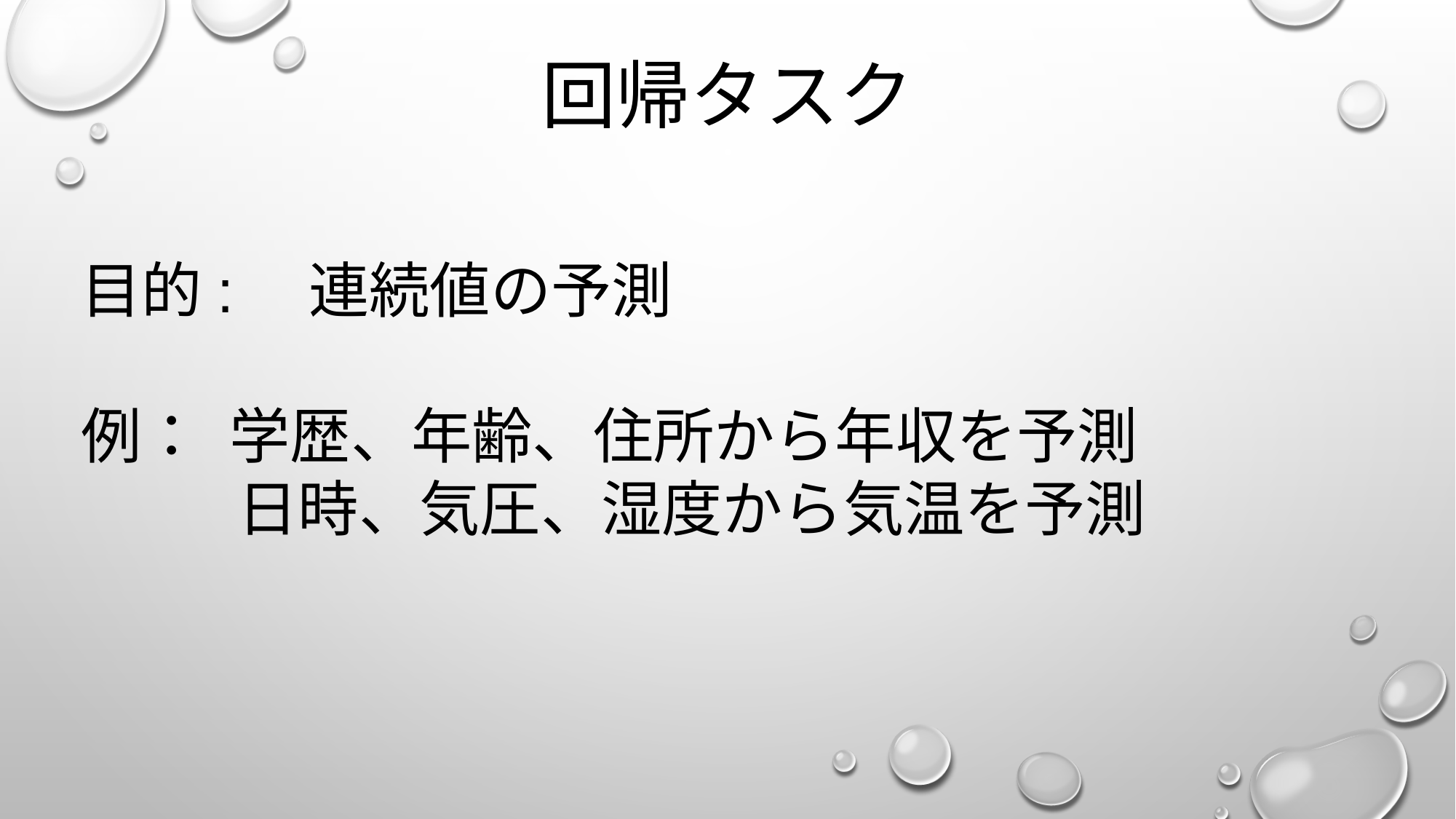

回帰タスク
目的:　連続値の予測

例：  学歴、年齢、住所から年収を予測
　　     日時、気圧、湿度から気温を予測